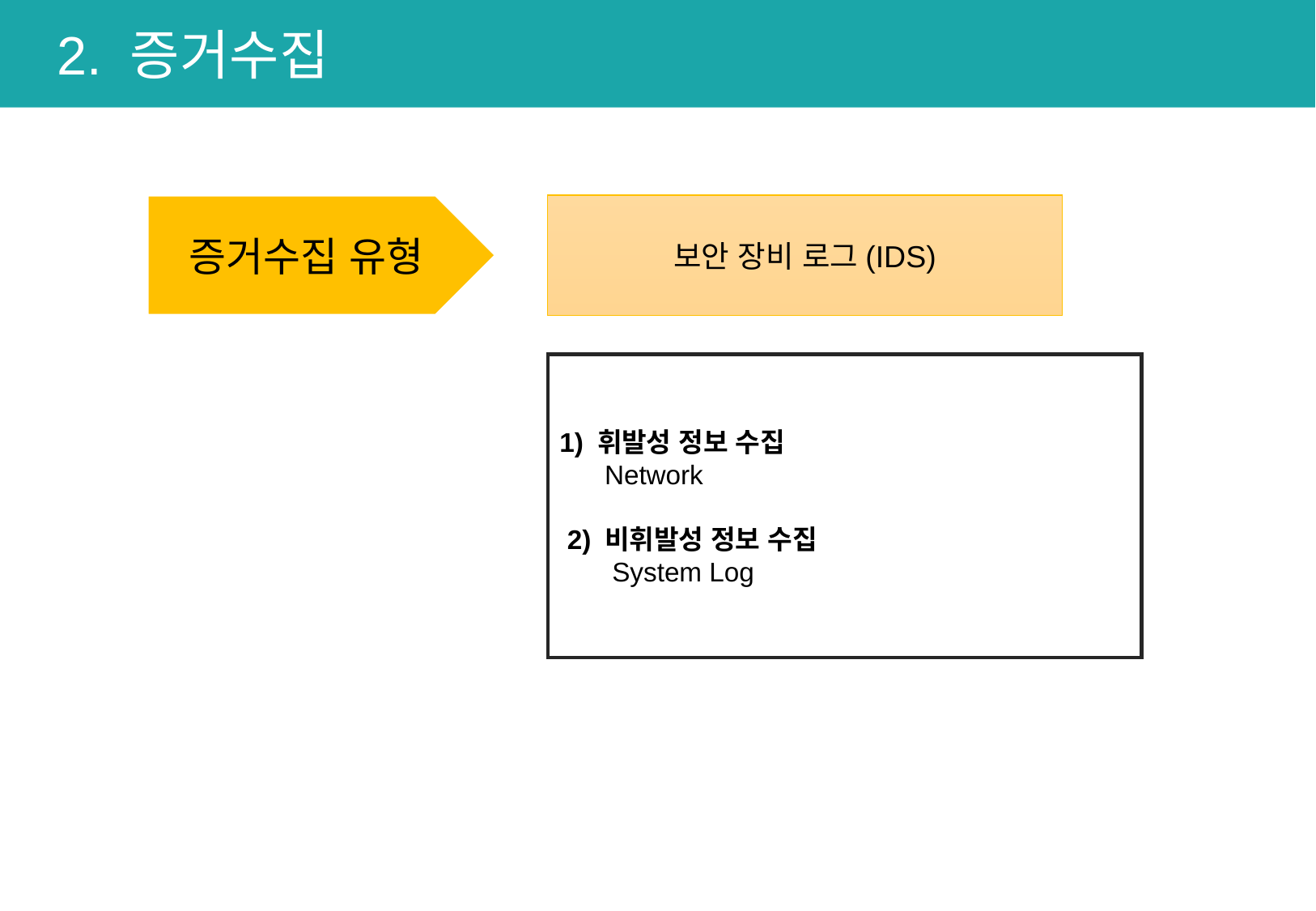

# 2. 증거수집
증거수집 유형
보안 장비 로그(IDS)
1) 휘발성 정보 수집
      Network

 2) 비휘발성 정보 수집
       System Log